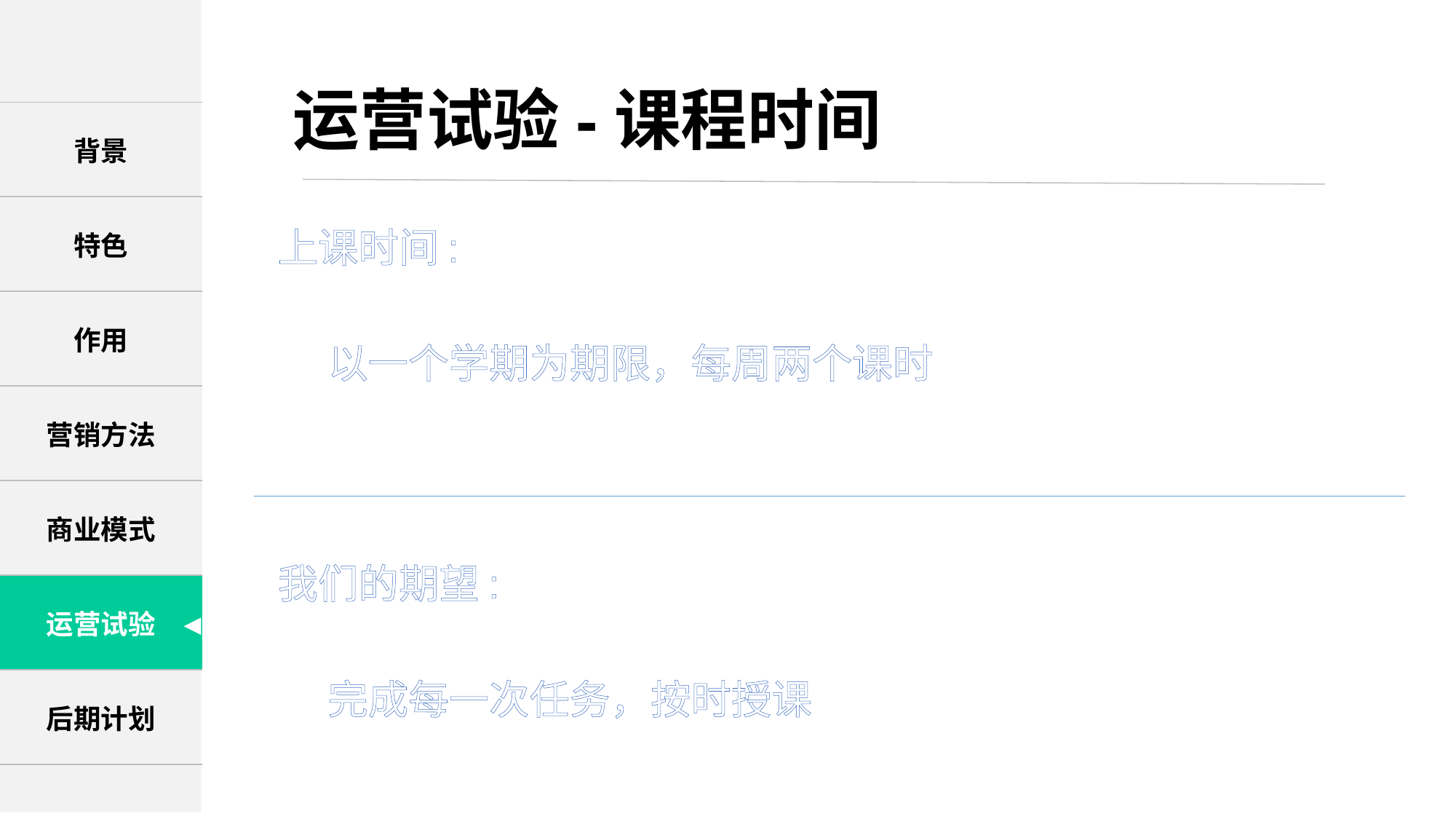

# 运营试验-课程时间
| 背景 |
| --- |
| 特色 |
| 作用 |
| 营销方法 |
| 商业模式 |
| 运营试验 |
| 后期计划 |

上课时间:

       以一个学期为期限，每周两个课时

我们的期望:

       完成每一次任务，按时授课